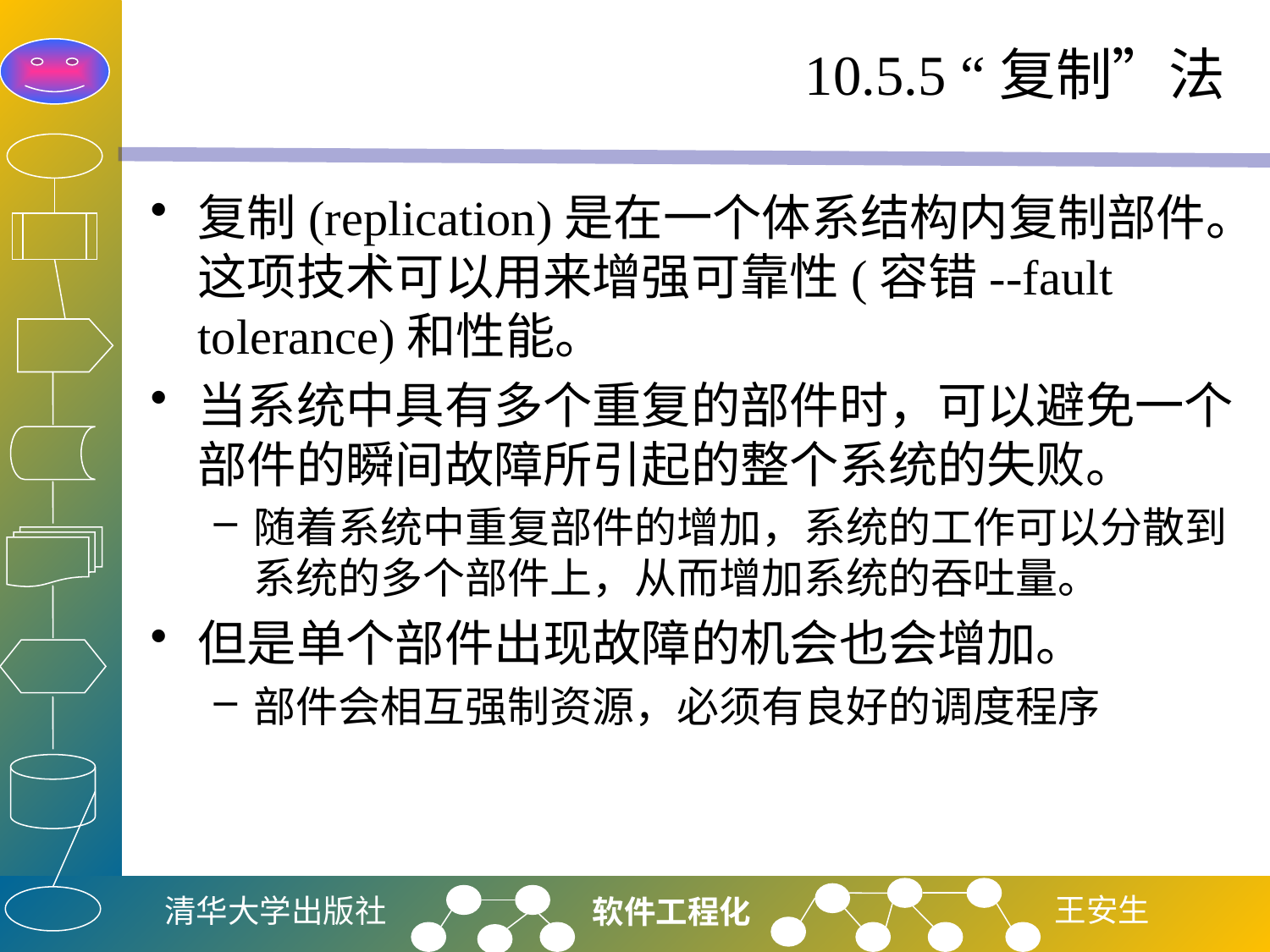

# 10.5.5 “复制”法
复制(replication)是在一个体系结构内复制部件。这项技术可以用来增强可靠性(容错--fault tolerance)和性能。
当系统中具有多个重复的部件时，可以避免一个部件的瞬间故障所引起的整个系统的失败。
随着系统中重复部件的增加，系统的工作可以分散到系统的多个部件上，从而增加系统的吞吐量。
但是单个部件出现故障的机会也会增加。
部件会相互强制资源，必须有良好的调度程序